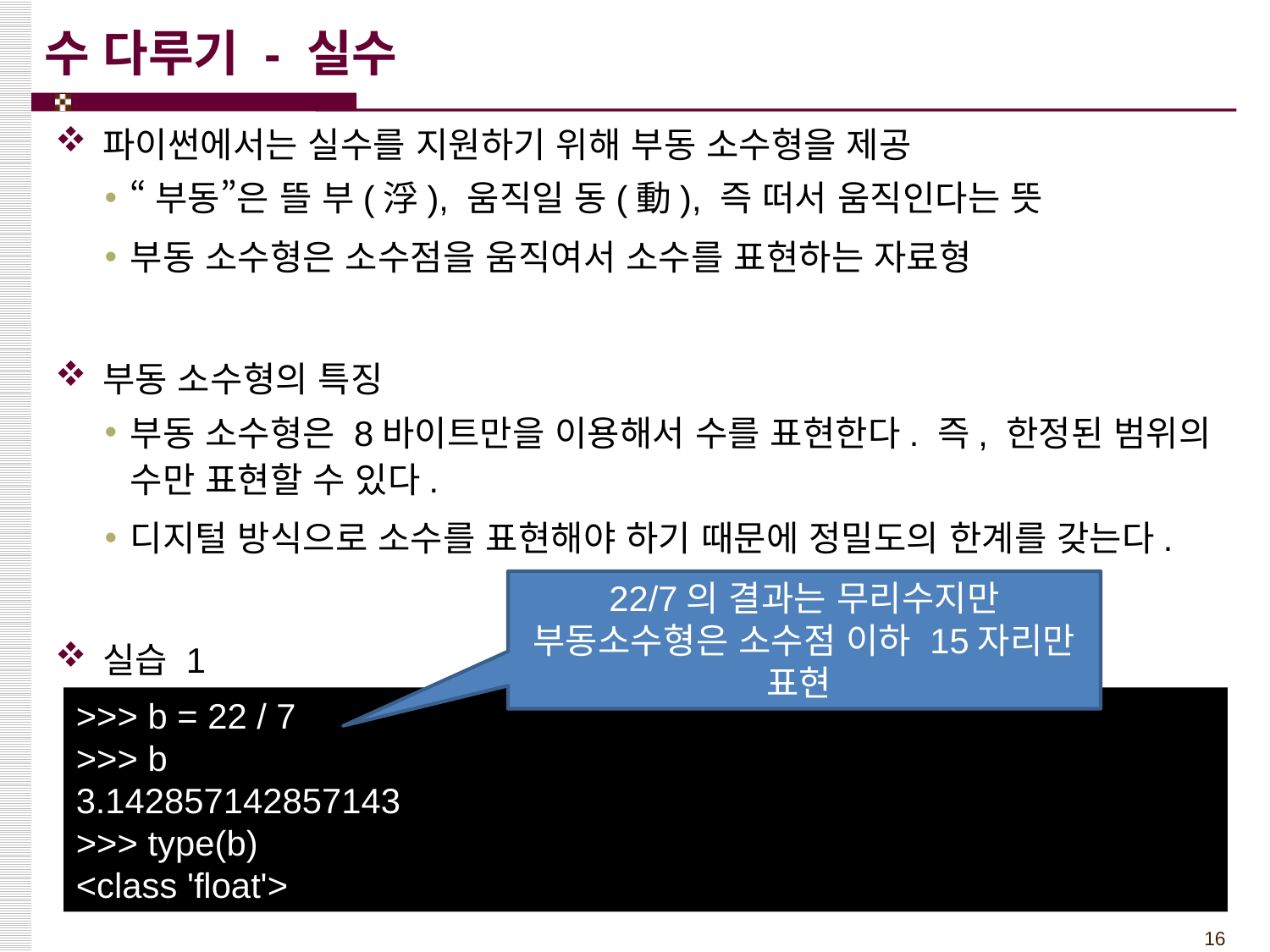

# 수 다루기 - 실수
파이썬에서는 실수를 지원하기 위해 부동 소수형을 제공
“부동”은 뜰 부(浮), 움직일 동(動), 즉 떠서 움직인다는 뜻
부동 소수형은 소수점을 움직여서 소수를 표현하는 자료형

부동 소수형의 특징
부동 소수형은 8바이트만을 이용해서 수를 표현한다. 즉, 한정된 범위의 수만 표현할 수 있다.
디지털 방식으로 소수를 표현해야 하기 때문에 정밀도의 한계를 갖는다.

실습 1

22/7의 결과는 무리수지만 부동소수형은 소수점 이하 15자리만 표현
>>> b = 22 / 7
>>> b
3.142857142857143
>>> type(b)
<class 'float'>